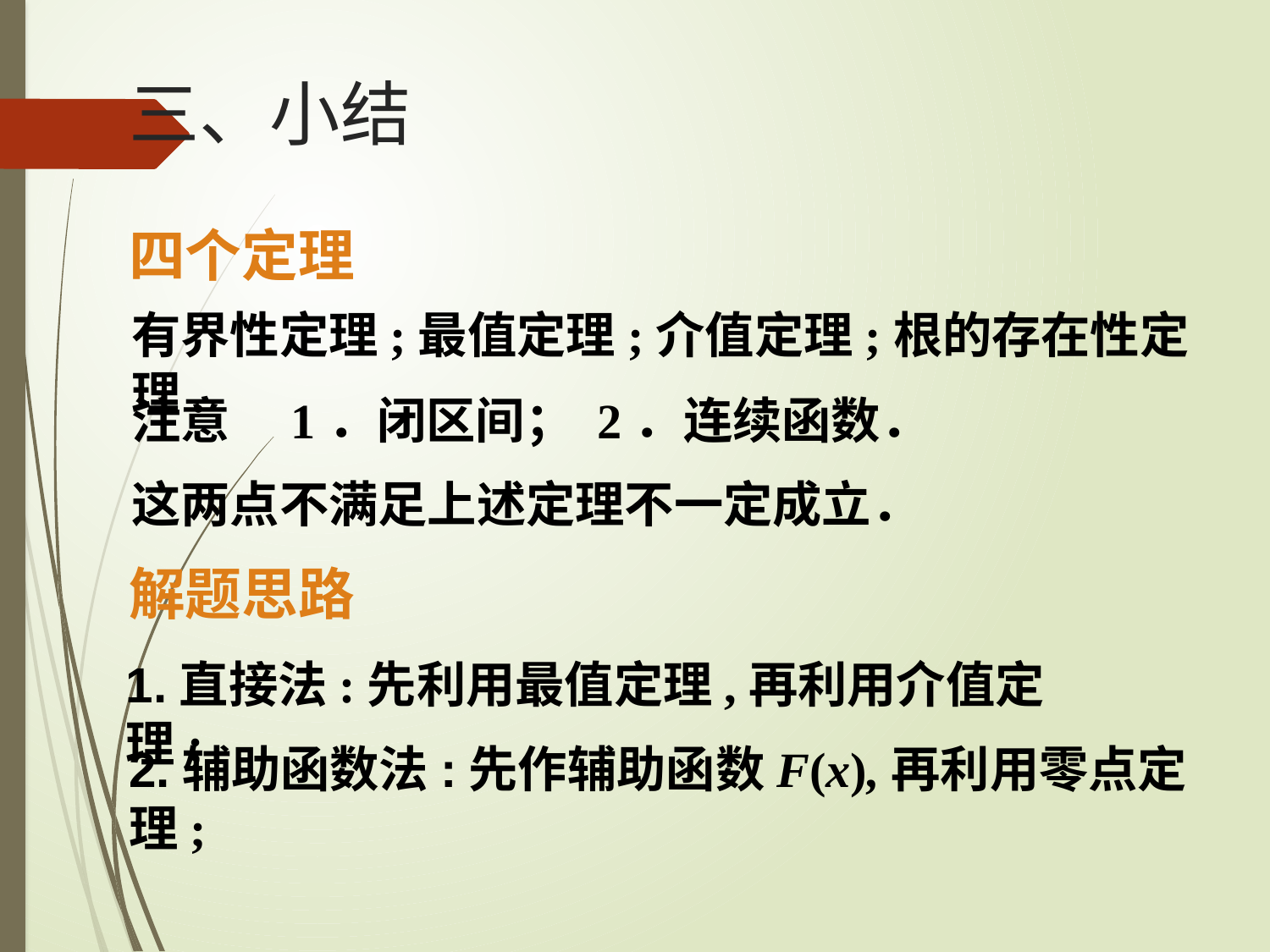

# 三、小结
四个定理
有界性定理;最值定理;介值定理;根的存在性定理.
注意　1．闭区间； 2．连续函数．
这两点不满足上述定理不一定成立．
解题思路
1.直接法:先利用最值定理,再利用介值定理;
2.辅助函数法:先作辅助函数F(x),再利用零点定理;